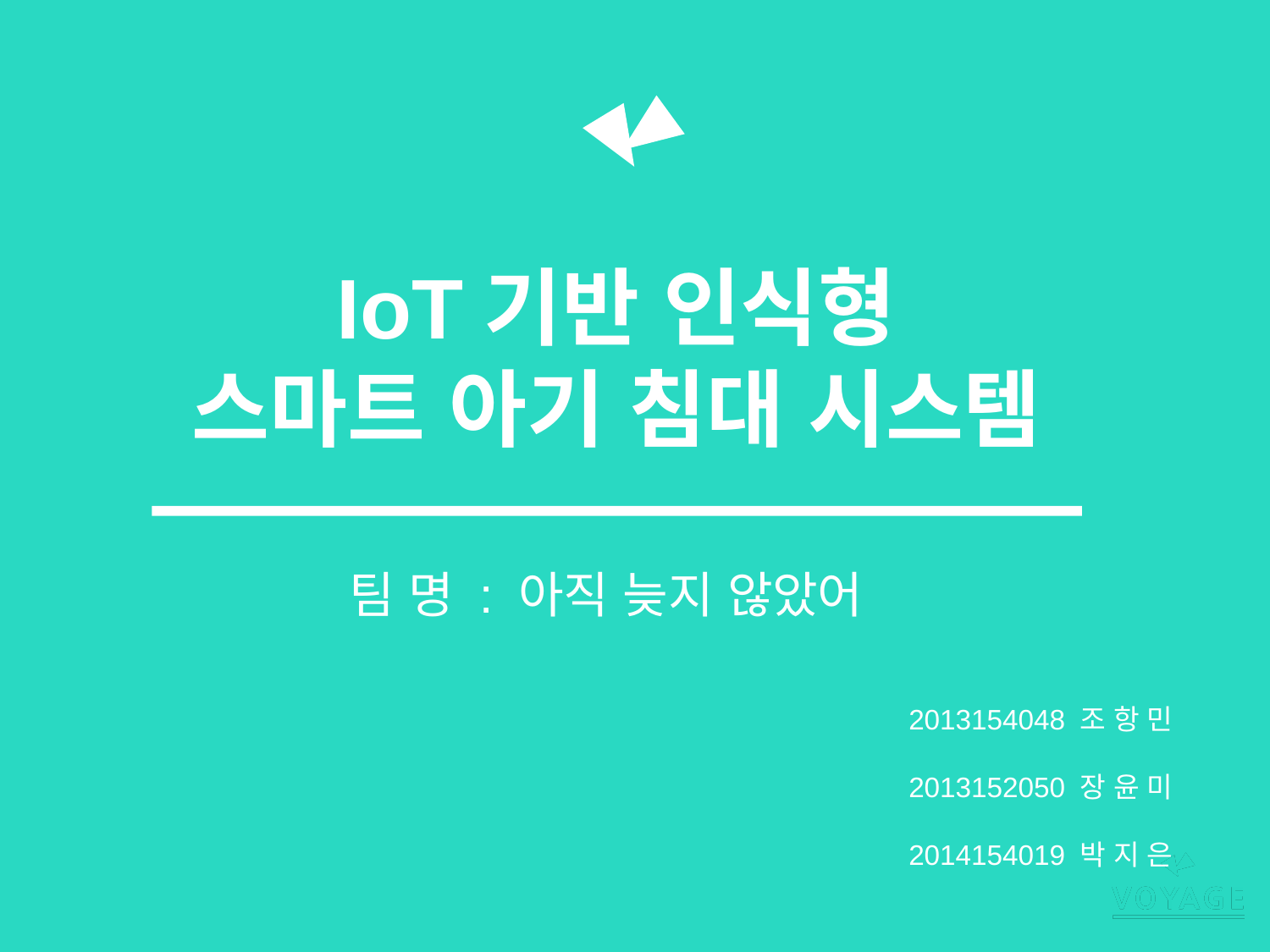

IoT기반 인식형
스마트 아기 침대 시스템

팀 명 : 아직 늦지 않았어
2013154048 조 항 민

2013152050 장 윤 미

2014154019 박 지 은